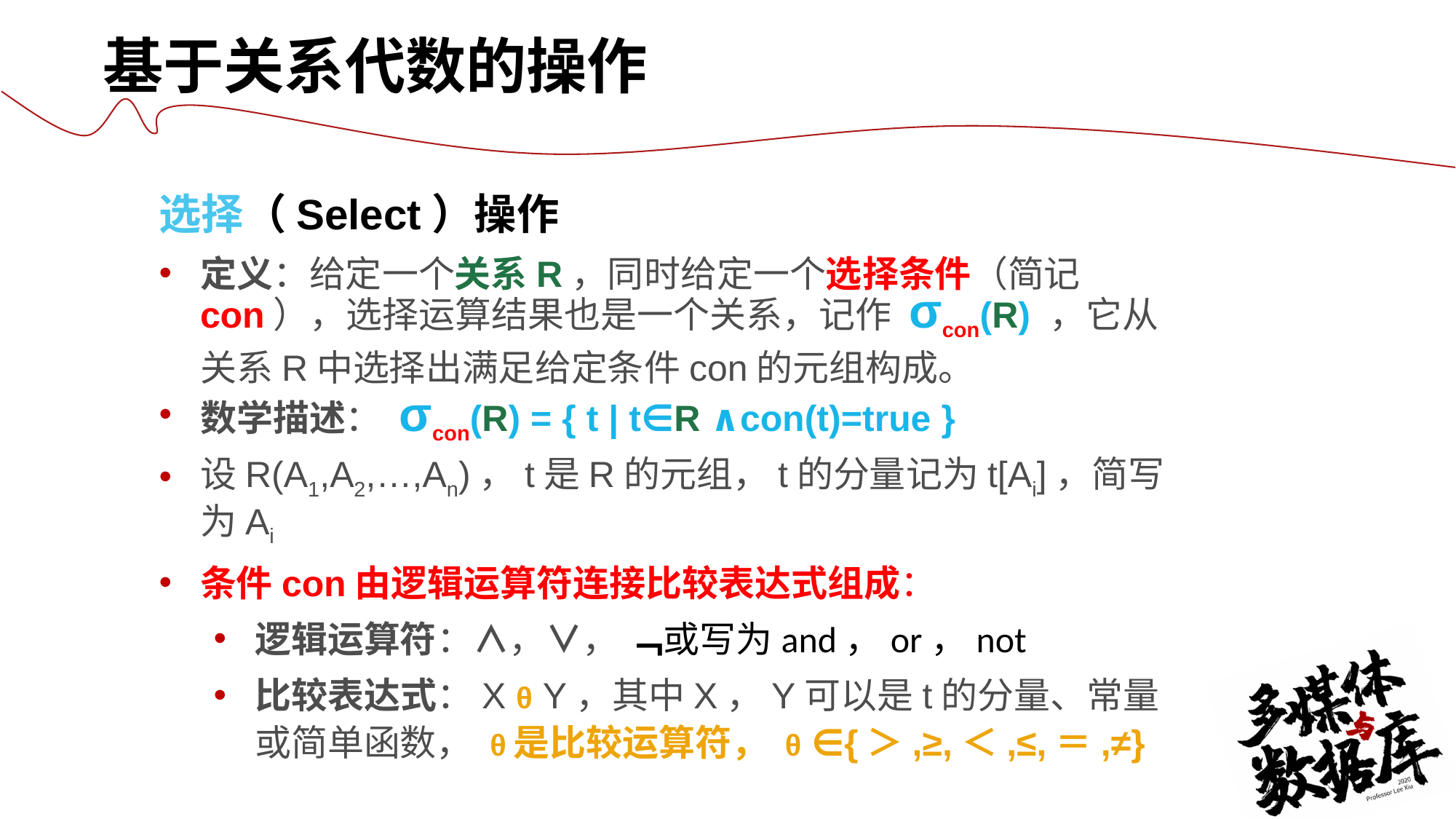

基于关系代数的操作
选择（Select）操作
定义：给定一个关系R，同时给定一个选择条件（简记con），选择运算结果也是一个关系，记作 σcon(R) ，它从关系R中选择出满足给定条件con的元组构成。
数学描述： σcon(R) = { t | t∈R ∧con(t)=true }
设R(A1,A2,…,An)，t是R的元组，t的分量记为t[Ai]，简写为Ai
条件con由逻辑运算符连接比较表达式组成：
逻辑运算符：∧，∨， ﹁或写为and，or，not
比较表达式：X θ Y，其中X，Y可以是t的分量、常量或简单函数， θ是比较运算符， θ ∈{＞,≥,＜,≤,＝,≠}